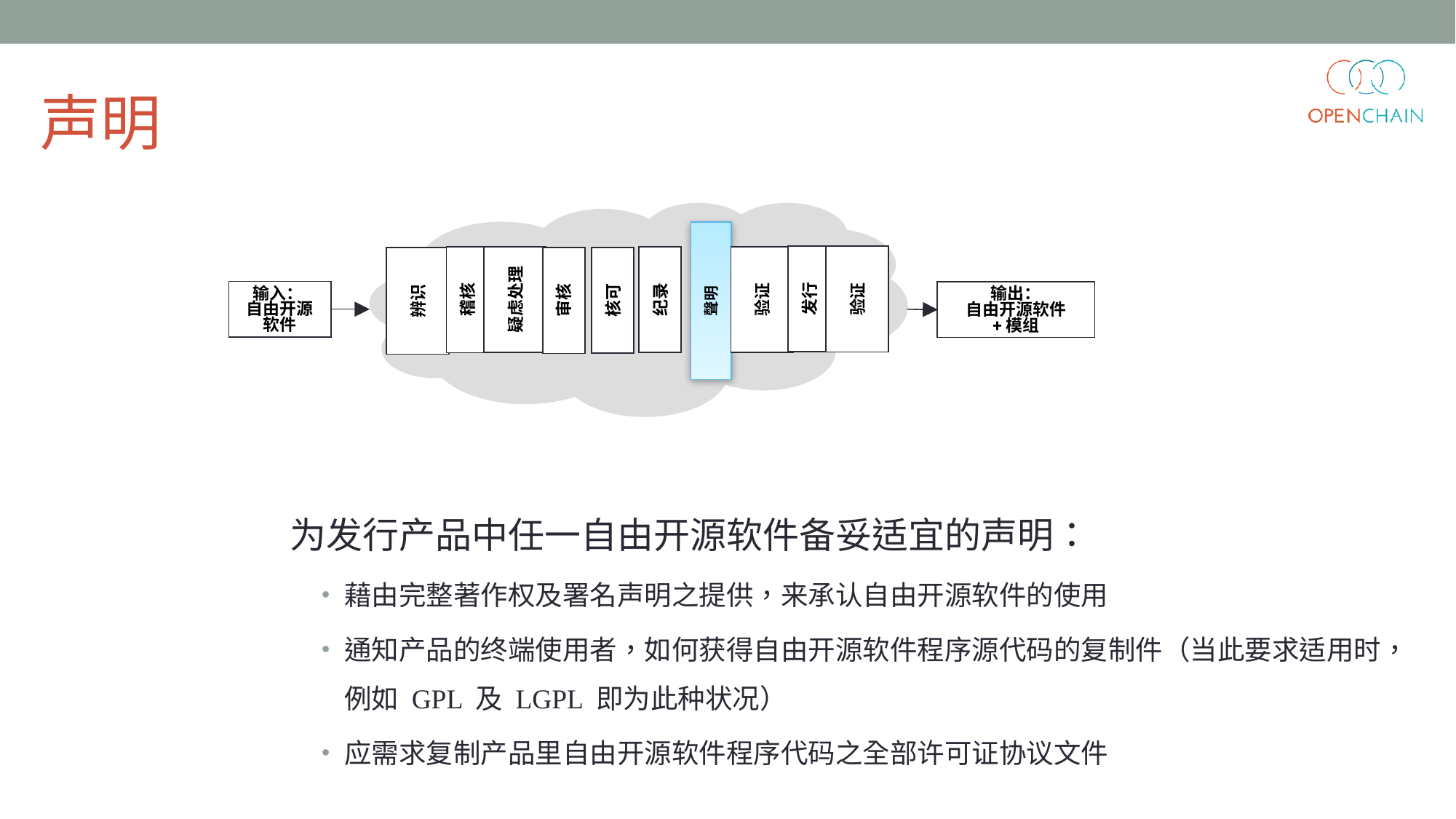

声明

验证
疑虑处理
验证
辨识
发行
纪录
稽核
核可
审核
聲明
输入：
自由开源软件
输出：
自由开源软件
+模组

为发行产品中任一自由开源软件备妥适宜的声明：
藉由完整著作权及署名声明之提供，来承认自由开源软件的使用
通知产品的终端使用者，如何获得自由开源软件程序源代码的复制件（当此要求适用时，例如 GPL 及 LGPL 即为此种状况）
应需求复制产品里自由开源软件程序代码之全部许可证协议文件